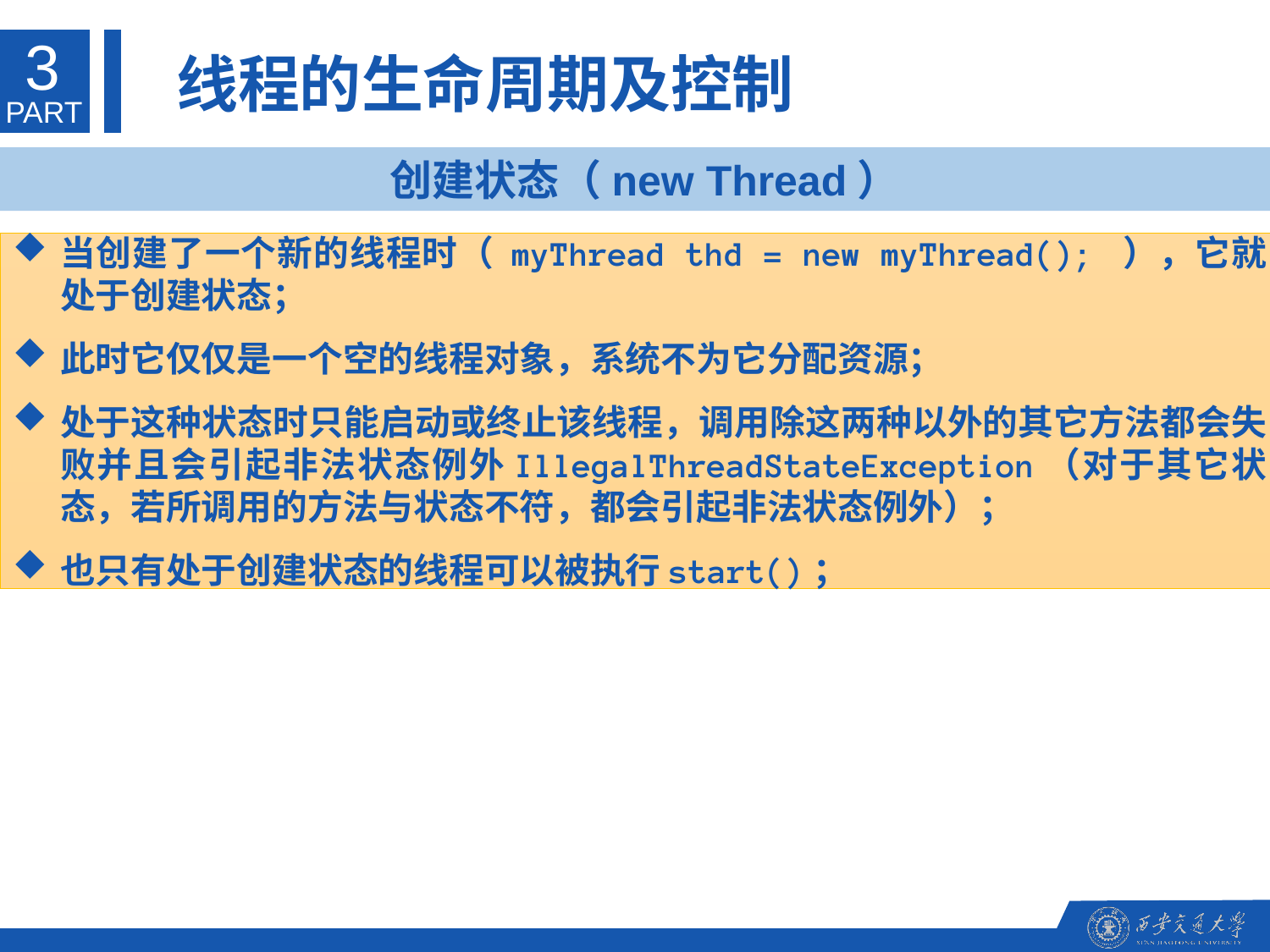

3
 线程的生命周期及控制
PART
 创建状态（new Thread）
当创建了一个新的线程时（ myThread thd = new myThread(); ），它就处于创建状态；
此时它仅仅是一个空的线程对象，系统不为它分配资源；
处于这种状态时只能启动或终止该线程，调用除这两种以外的其它方法都会失败并且会引起非法状态例外IllegalThreadStateException（对于其它状态，若所调用的方法与状态不符，都会引起非法状态例外）；
也只有处于创建状态的线程可以被执行start()；